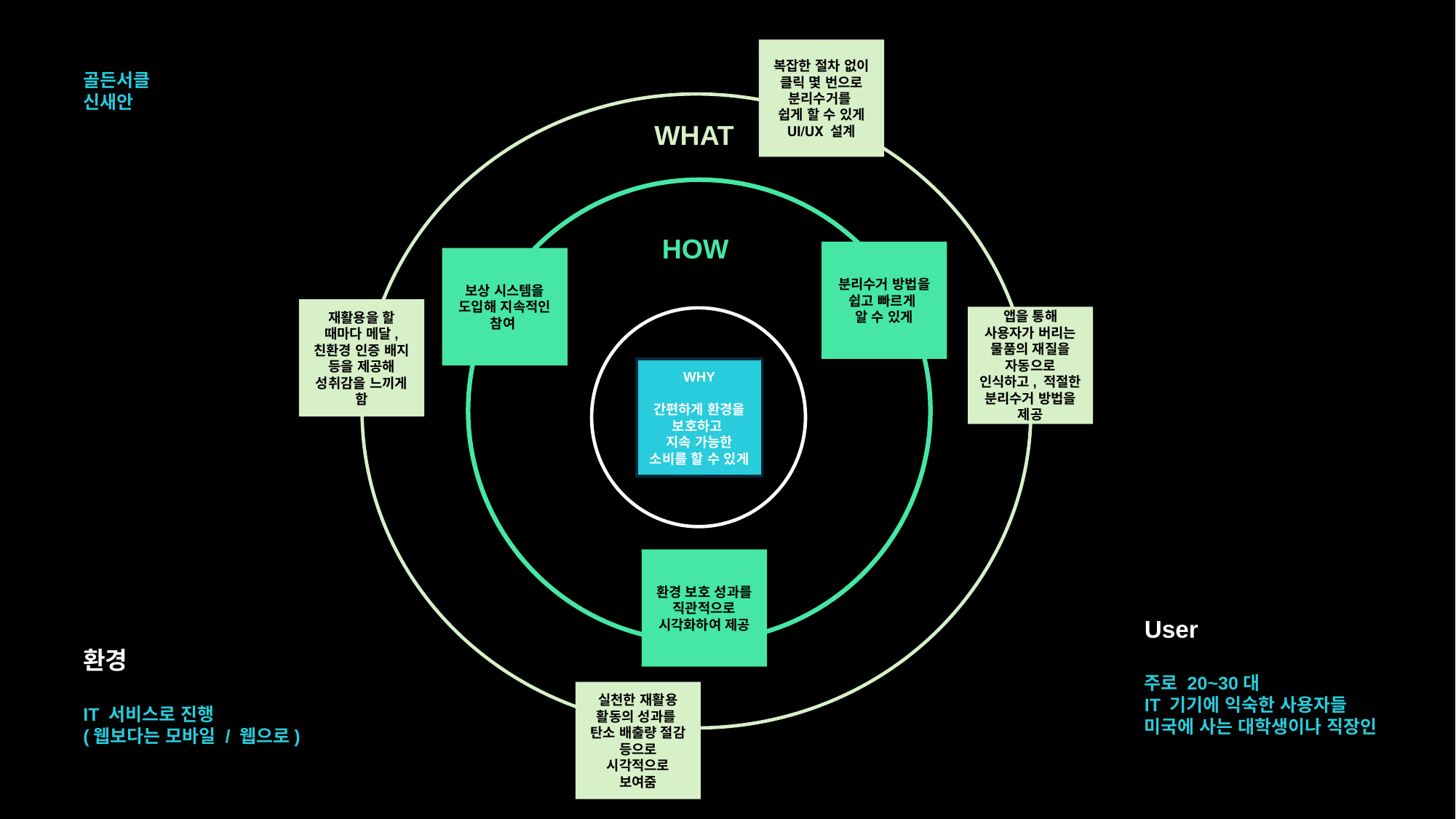

복잡한 절차 없이 클릭 몇 번으로 분리수거를
쉽게 할 수 있게 UI/UX 설계
골든서클
신새안

WHAT

HOW
분리수거 방법을 쉽고 빠르게
알 수 있게
보상 시스템을 도입해 지속적인 참여
재활용을 할 때마다 메달, 친환경 인증 배지 등을 제공해 성취감을 느끼게 함
앱을 통해 사용자가 버리는 물품의 재질을 자동으로 인식하고, 적절한 분리수거 방법을 제공

WHY

간편하게 환경을 보호하고
지속 가능한 소비를 할 수 있게

환경 보호 성과를 직관적으로 시각화하여 제공
User

주로 20~30대
IT 기기에 익숙한 사용자들
미국에 사는 대학생이나 직장인

환경

IT 서비스로 진행
(웹보다는 모바일 / 웹으로)

실천한 재활용 활동의 성과를
탄소 배출량 절감 등으로 시각적으로 보여줌